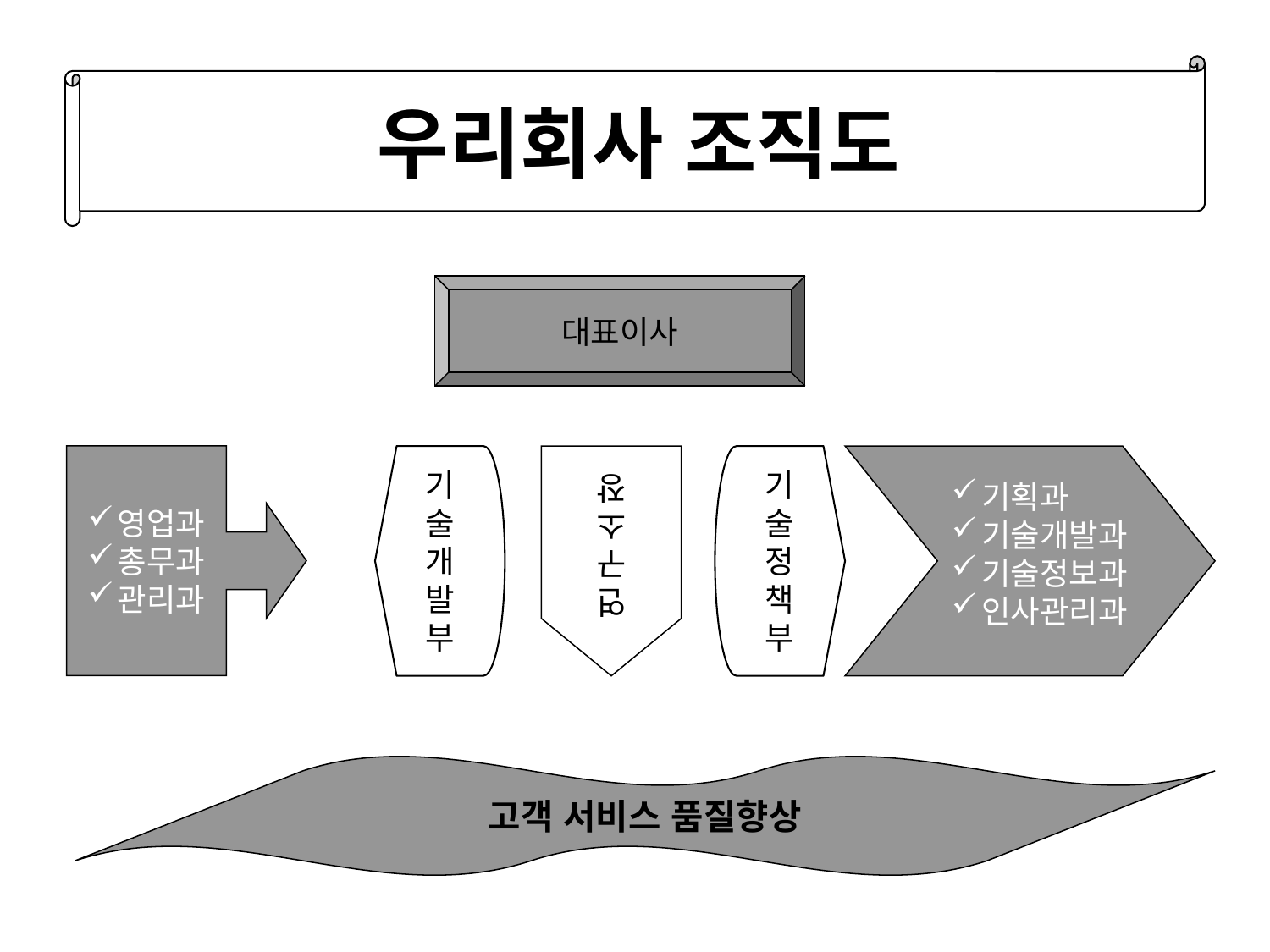

우리회사 조직도
대표이사
영업과
총무과
관리과
기
술
개
발
부
기
술
정
책
부

기획과
기술개발과
기술정보과
인사관리과
연
구
소
장
고객 서비스 품질향상